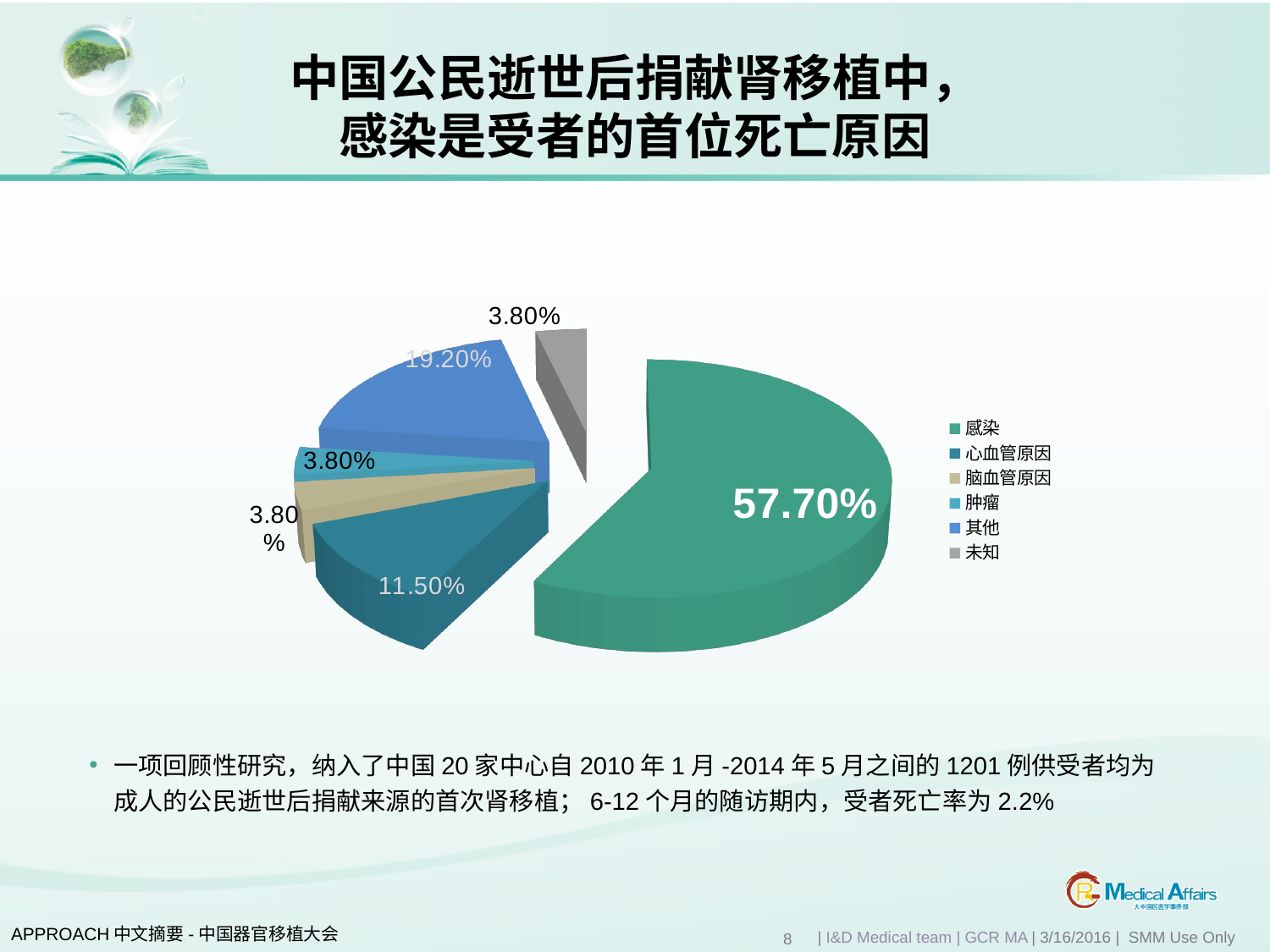

# 中国公民逝世后捐献肾移植中， 感染是受者的首位死亡原因

[unsupported chart]

一项回顾性研究，纳入了中国20家中心自2010年1月-2014年5月之间的1201例供受者均为成人的公民逝世后捐献来源的首次肾移植；6-12个月的随访期内，受者死亡率为2.2%
APPROACH中文摘要-中国器官移植大会